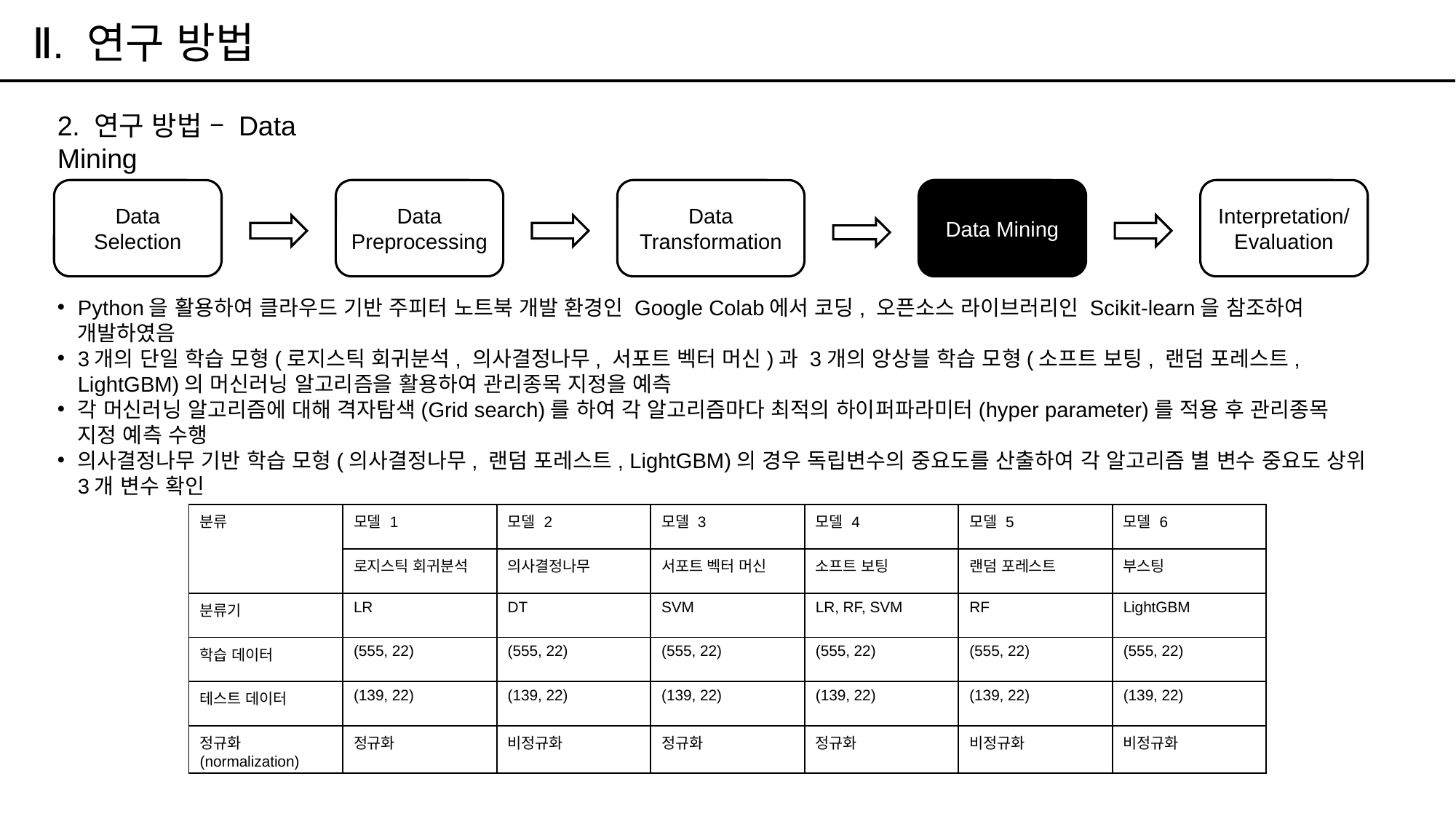

Ⅱ. 연구 방법
2. 연구 방법 – Data Mining
Data Selection
Data Preprocessing
Data Transformation
Data Mining
Interpretation/Evaluation

Python을 활용하여 클라우드 기반 주피터 노트북 개발 환경인 Google Colab에서 코딩, 오픈소스 라이브러리인 Scikit-learn을 참조하여 개발하였음
3개의 단일 학습 모형(로지스틱 회귀분석, 의사결정나무, 서포트 벡터 머신)과 3개의 앙상블 학습 모형(소프트 보팅, 랜덤 포레스트, LightGBM)의 머신러닝 알고리즘을 활용하여 관리종목 지정을 예측
각 머신러닝 알고리즘에 대해 격자탐색(Grid search)를 하여 각 알고리즘마다 최적의 하이퍼파라미터(hyper parameter)를 적용 후 관리종목 지정 예측 수행
의사결정나무 기반 학습 모형(의사결정나무, 랜덤 포레스트, LightGBM)의 경우 독립변수의 중요도를 산출하여 각 알고리즘 별 변수 중요도 상위 3개 변수 확인
| 분류 | 모델 1 | 모델 2 | 모델 3 | 모델 4 | 모델 5 | 모델 6 |
| --- | --- | --- | --- | --- | --- | --- |
|  | 로지스틱 회귀분석 | 의사결정나무 | 서포트 벡터 머신 | 소프트 보팅 | 랜덤 포레스트 | 부스팅 |
| 분류기 | LR | DT | SVM | LR, RF, SVM | RF | LightGBM |
| 학습 데이터 | (555, 22) | (555, 22) | (555, 22) | (555, 22) | (555, 22) | (555, 22) |
| 테스트 데이터 | (139, 22) | (139, 22) | (139, 22) | (139, 22) | (139, 22) | (139, 22) |
| 정규화(normalization) | 정규화 | 비정규화 | 정규화 | 정규화 | 비정규화 | 비정규화 |